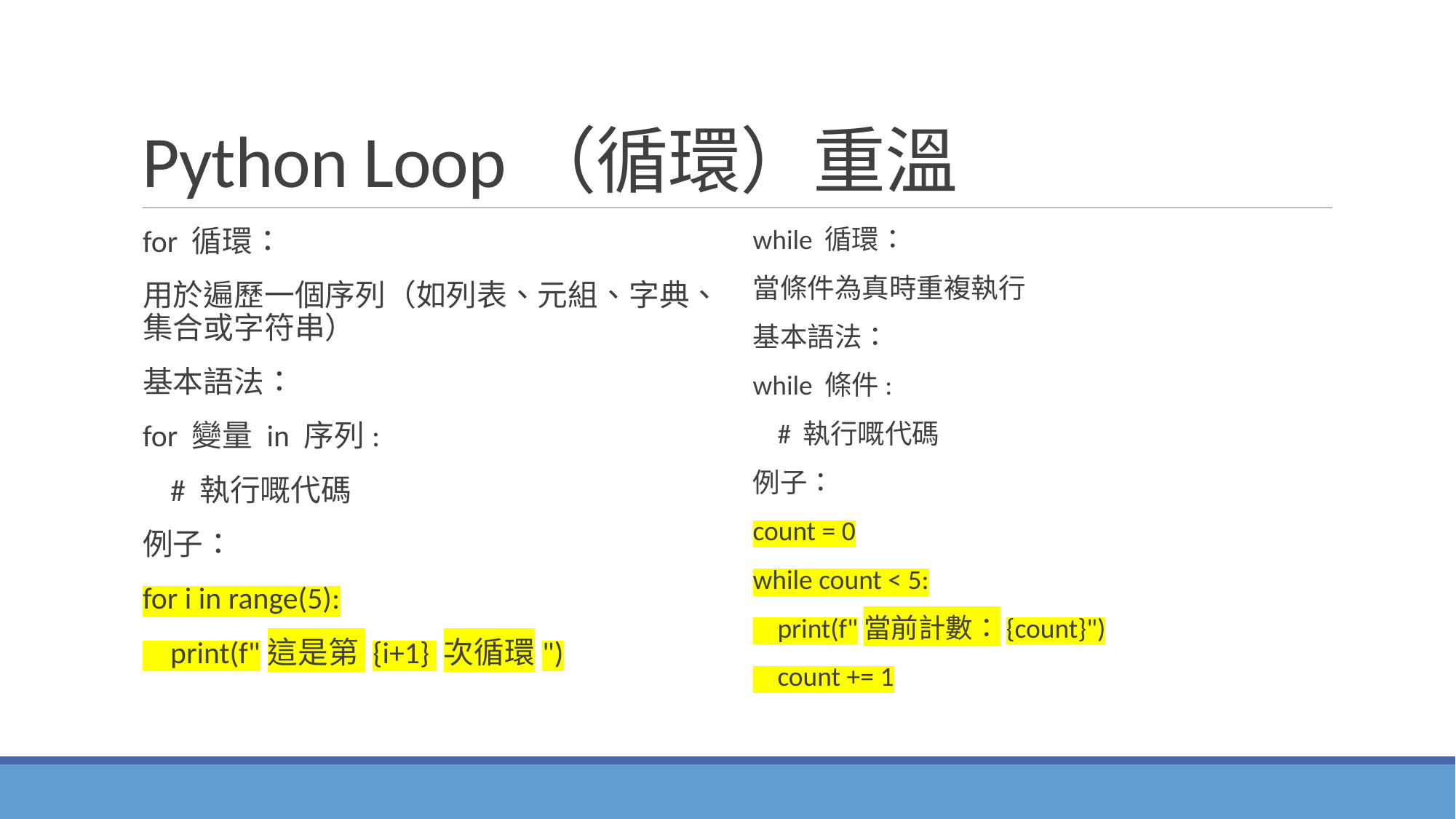

# Python Loop（循環）重溫
for 循環：
用於遍歷一個序列（如列表、元組、字典、集合或字符串）
基本語法：
for 變量 in 序列:
    # 執行嘅代碼
例子：
for i in range(5):
    print(f"這是第 {i+1} 次循環")

while 循環：
當條件為真時重複執行
基本語法：
while 條件:
    # 執行嘅代碼
例子：
count = 0
while count < 5:
    print(f"當前計數：{count}")
    count += 1